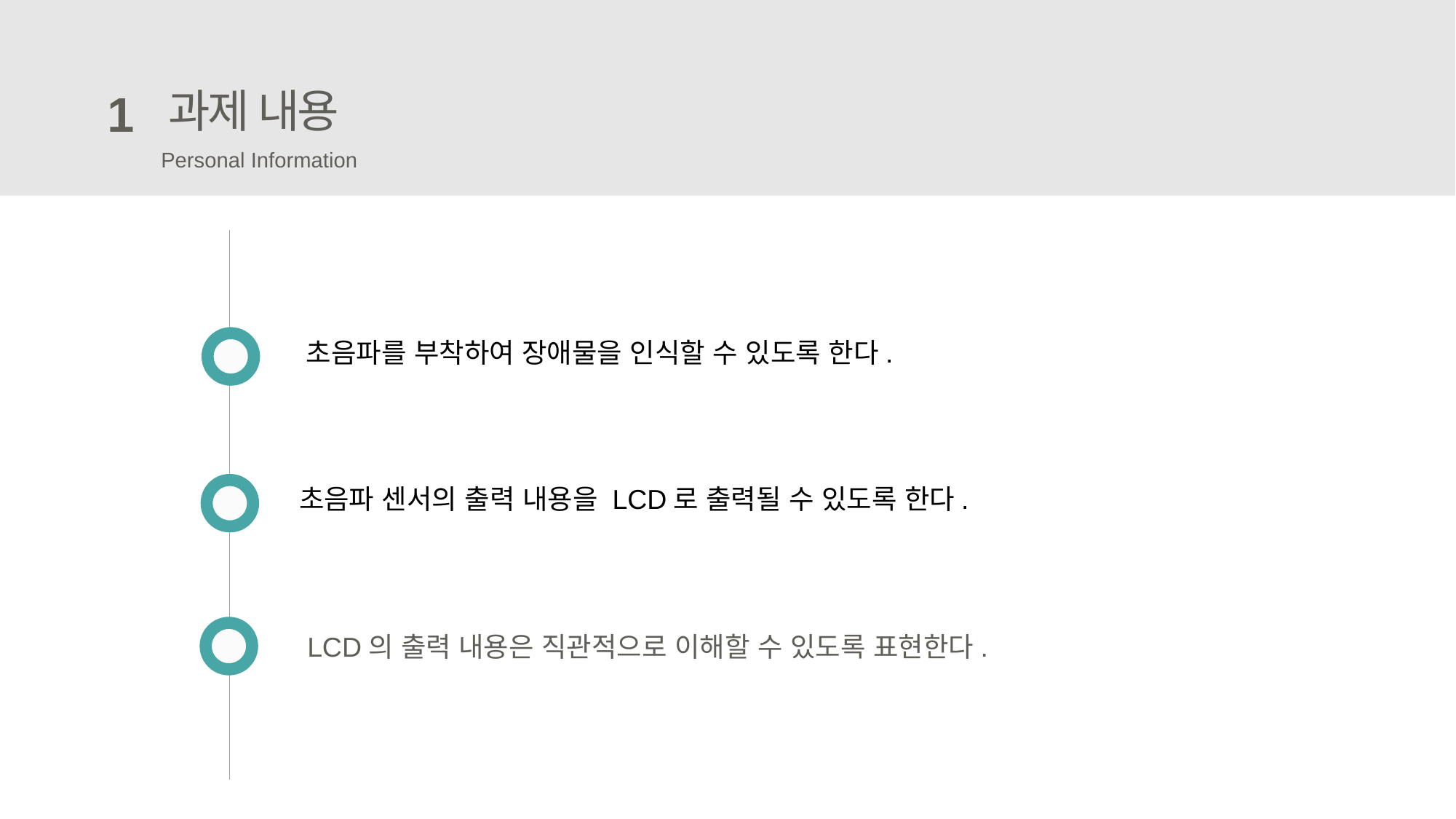

과제 내용
1
Personal Information
초음파를 부착하여 장애물을 인식할 수 있도록 한다.

초음파 센서의 출력 내용을 LCD로 출력될 수 있도록 한다.

LCD의 출력 내용은 직관적으로 이해할 수 있도록 표현한다.